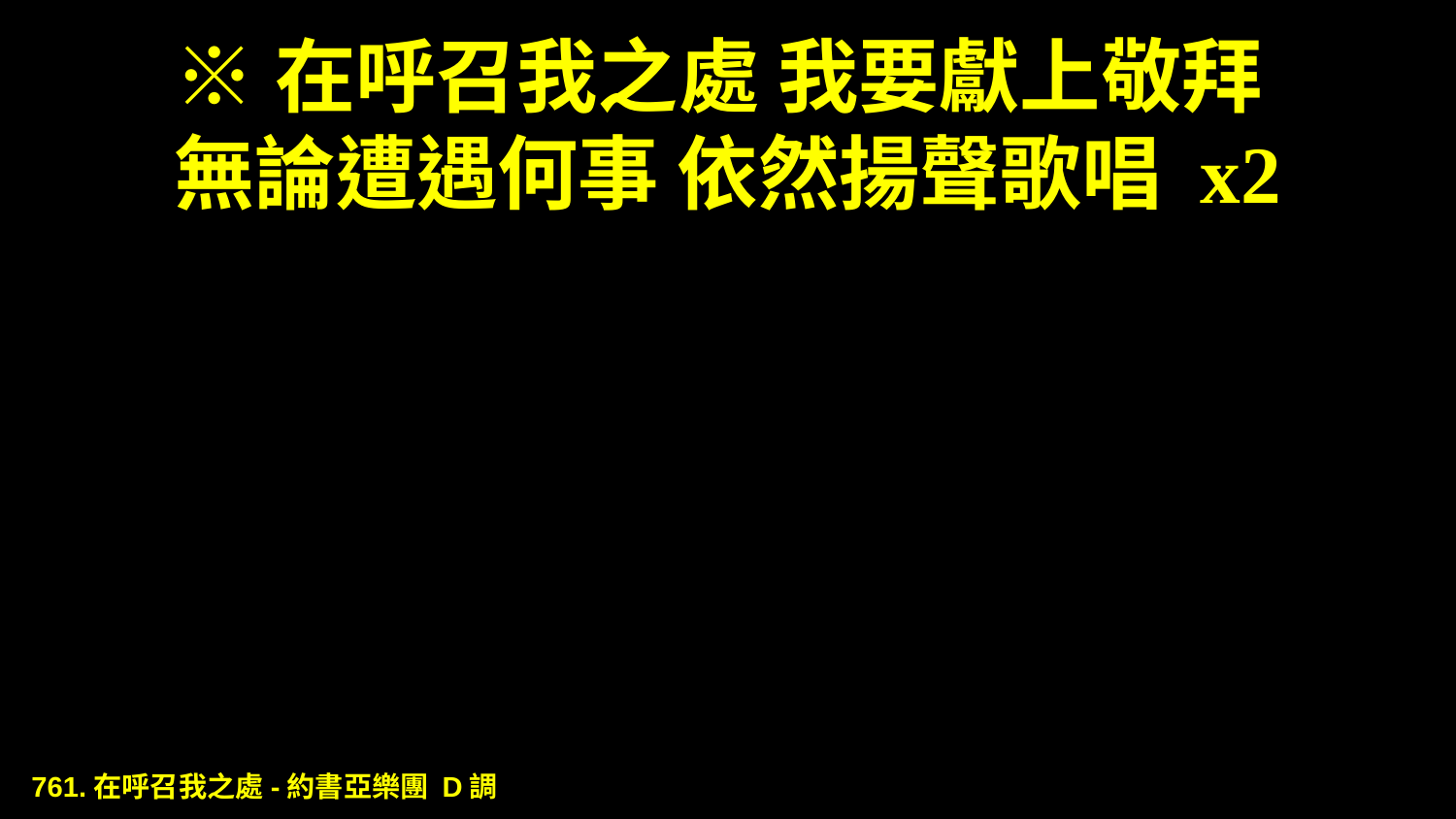

# ※在呼召我之處 我要獻上敬拜 無論遭遇何事 依然揚聲歌唱 x2
761.在呼召我之處-約書亞樂團 D調